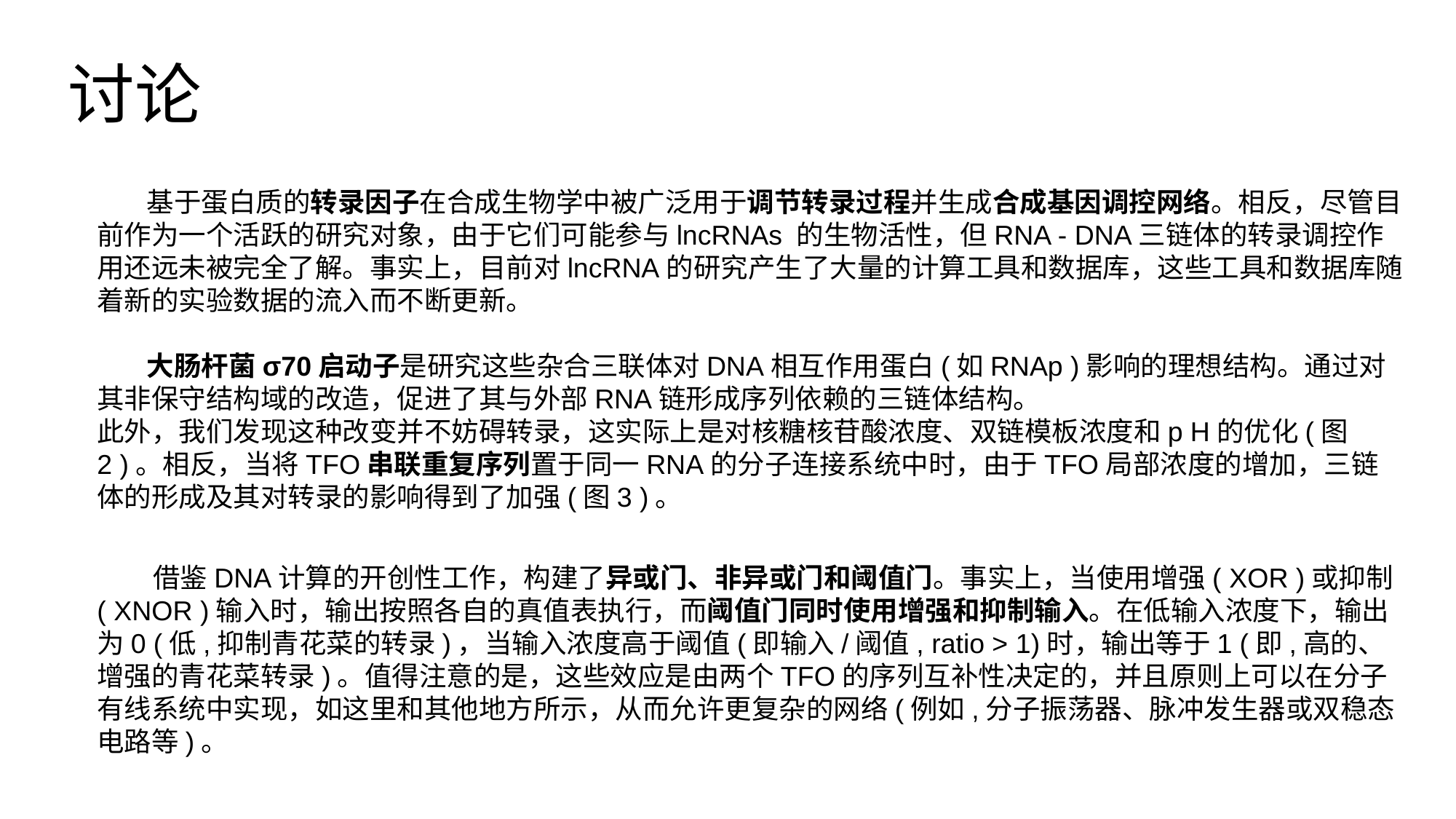

# 讨论
       基于蛋白质的转录因子在合成生物学中被广泛用于调节转录过程并生成合成基因调控网络。相反，尽管目前作为一个活跃的研究对象，由于它们可能参与lncRNAs 的生物活性，但RNA - DNA三链体的转录调控作用还远未被完全了解。事实上，目前对lncRNA的研究产生了大量的计算工具和数据库，这些工具和数据库随着新的实验数据的流入而不断更新。

       大肠杆菌σ70启动子是研究这些杂合三联体对DNA相互作用蛋白(如RNAp )影响的理想结构。通过对其非保守结构域的改造，促进了其与外部RNA链形成序列依赖的三链体结构。
此外，我们发现这种改变并不妨碍转录，这实际上是对核糖核苷酸浓度、双链模板浓度和p H的优化(图2 )。相反，当将TFO串联重复序列置于同一RNA的分子连接系统中时，由于TFO局部浓度的增加，三链体的形成及其对转录的影响得到了加强(图3 )。
        借鉴DNA计算的开创性工作，构建了异或门、非异或门和阈值门。事实上，当使用增强( XOR )或抑制( XNOR )输入时，输出按照各自的真值表执行，而阈值门同时使用增强和抑制输入。在低输入浓度下，输出为0 (低,抑制青花菜的转录)，当输入浓度高于阈值(即输入/阈值, ratio > 1)时，输出等于1 (即,高的、增强的青花菜转录)。值得注意的是，这些效应是由两个TFO的序列互补性决定的，并且原则上可以在分子有线系统中实现，如这里和其他地方所示，从而允许更复杂的网络(例如,分子振荡器、脉冲发生器或双稳态电路等)。